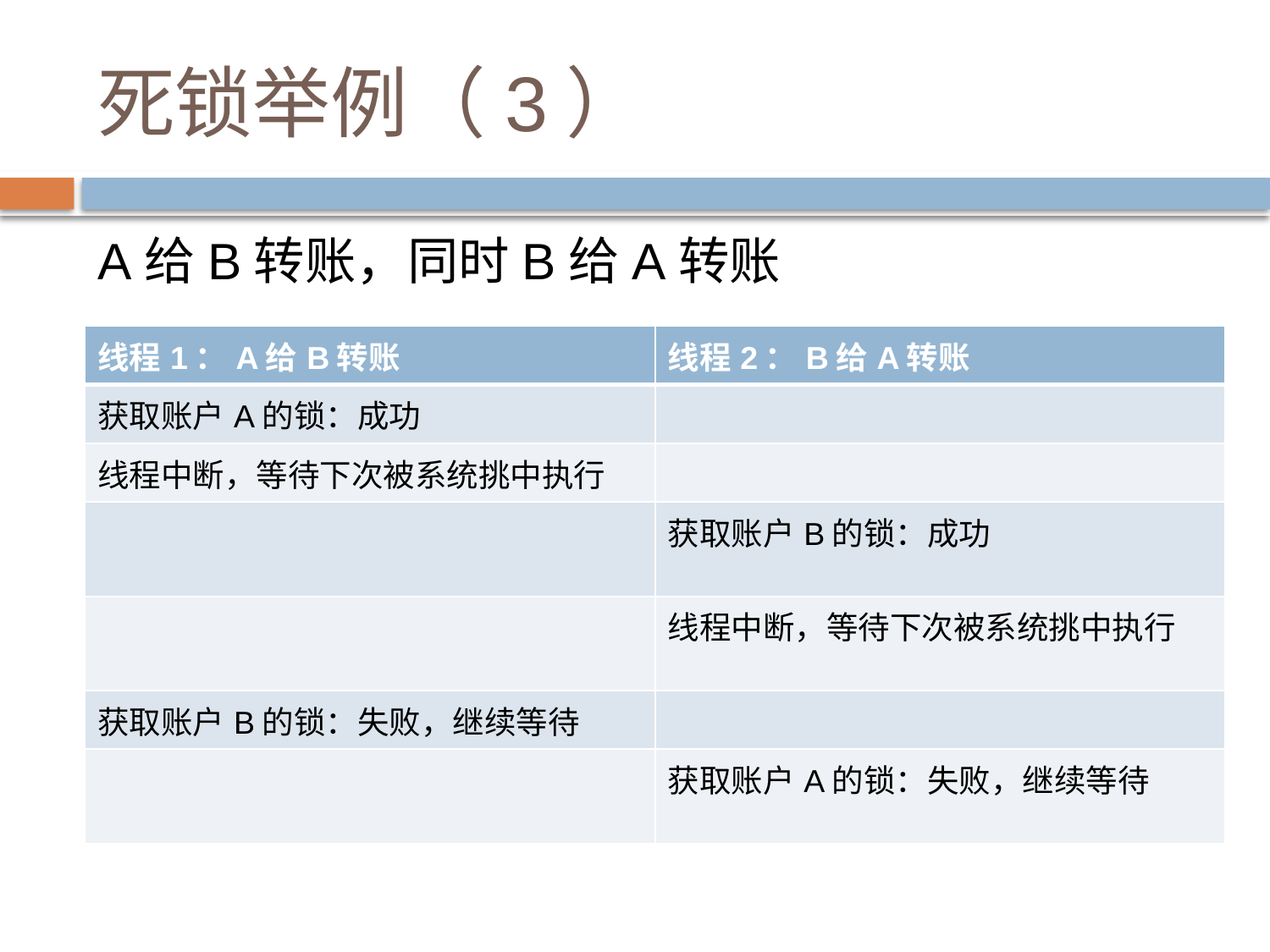

# 死锁举例（3）
A给B转账，同时B给A转账
| 线程1：A给B转账 | 线程2：B给A转账 |
| --- | --- |
| 获取账户A的锁：成功 |  |
| 线程中断，等待下次被系统挑中执行 |  |
|  | 获取账户B的锁：成功 |
|  | 线程中断，等待下次被系统挑中执行 |
| 获取账户B的锁：失败，继续等待 |  |
|  | 获取账户A的锁：失败，继续等待 |